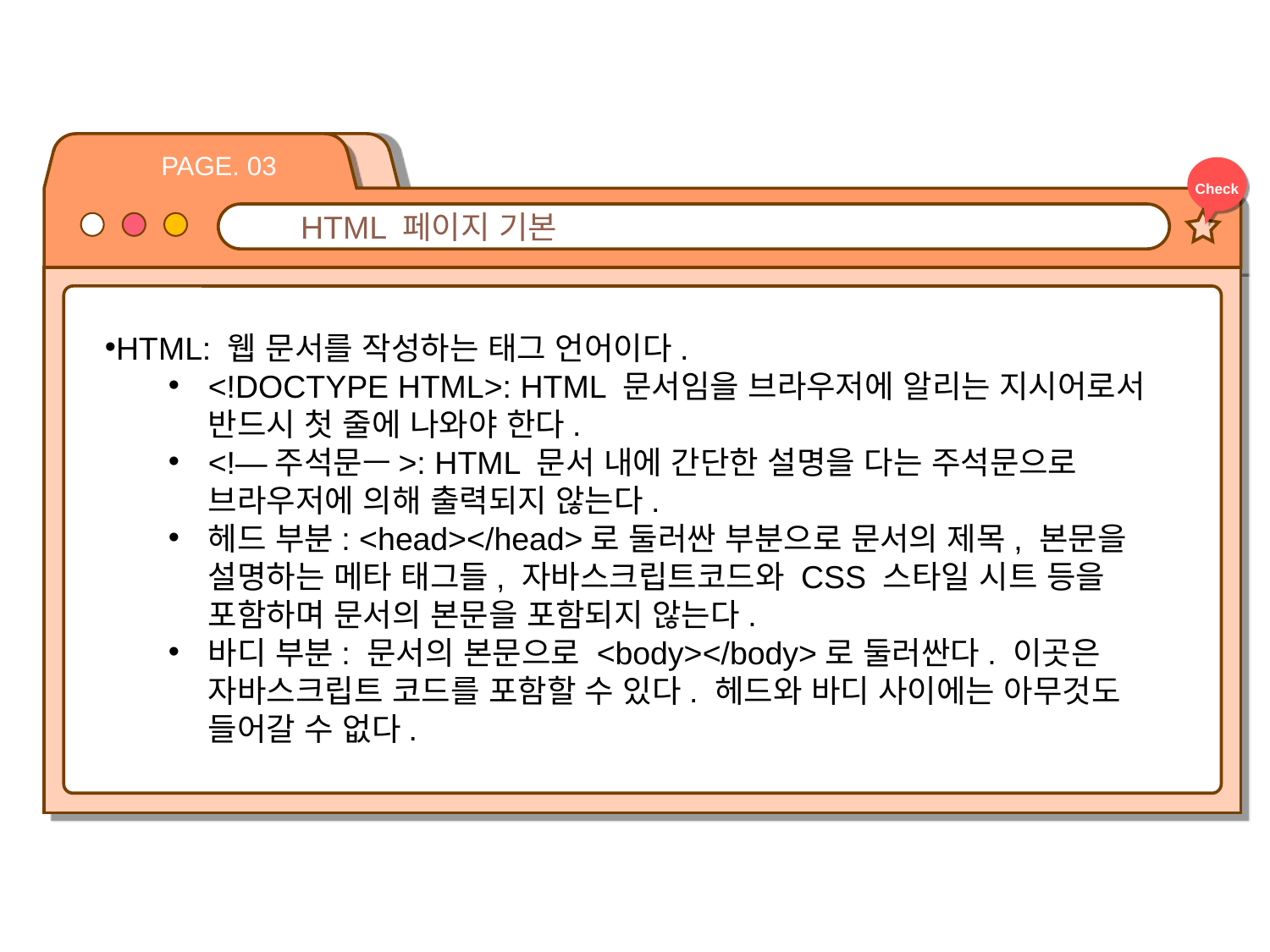

PAGE. 03
Check
HTML 페이지 기본

HTML: 웹 문서를 작성하는 태그 언어이다.
<!DOCTYPE HTML>: HTML 문서임을 브라우저에 알리는 지시어로서 반드시 첫 줄에 나와야 한다.
<!—주석문—>: HTML 문서 내에 간단한 설명을 다는 주석문으로 브라우저에 의해 출력되지 않는다.
헤드 부분: <head></head>로 둘러싼 부분으로 문서의 제목, 본문을 설명하는 메타 태그들, 자바스크립트코드와 CSS 스타일 시트 등을 포함하며 문서의 본문을 포함되지 않는다.
바디 부분: 문서의 본문으로 <body></body>로 둘러싼다. 이곳은 자바스크립트 코드를 포함할 수 있다. 헤드와 바디 사이에는 아무것도 들어갈 수 없다.